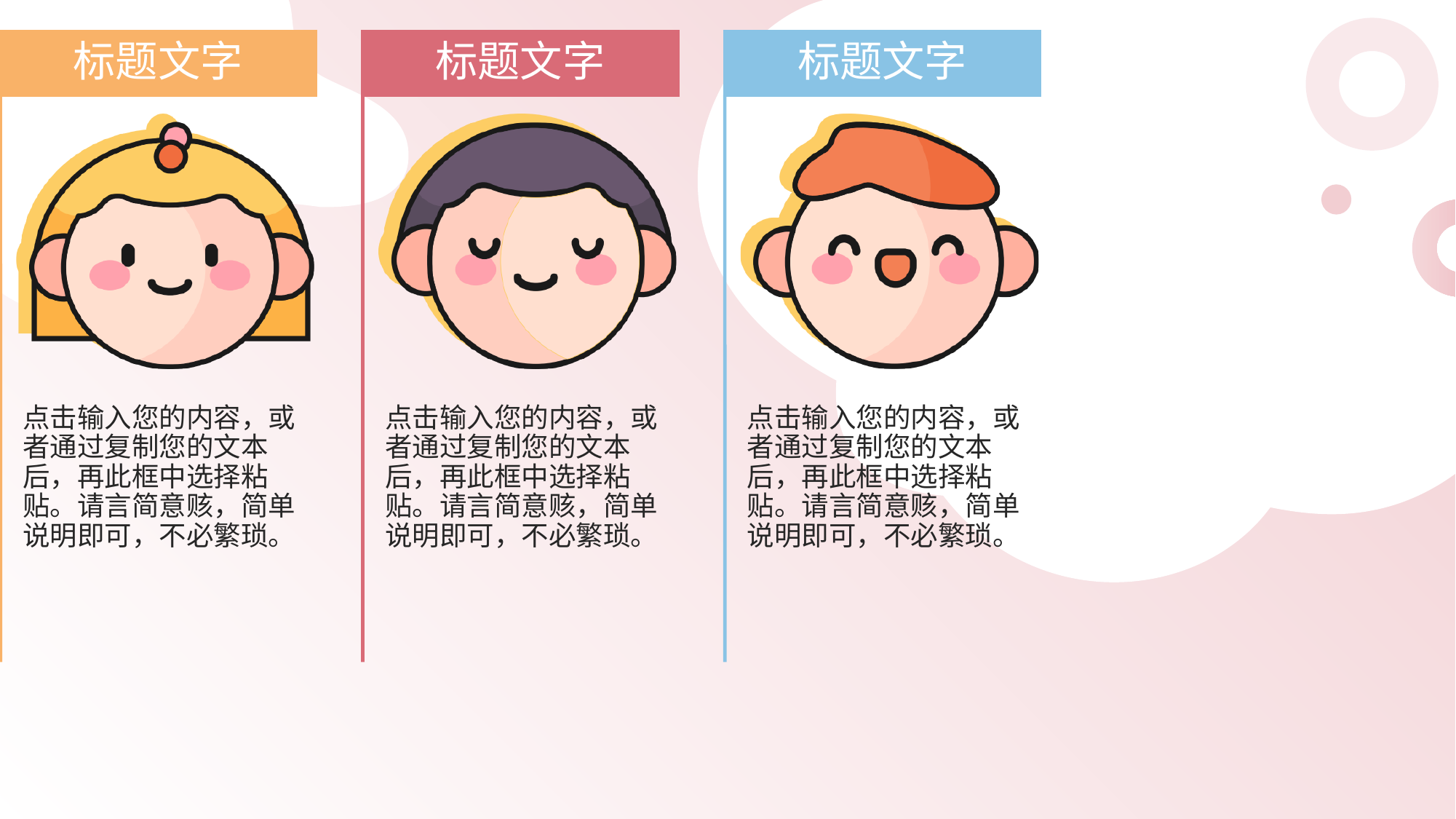

点击输入您的内容，或者通过复制您的文本后，再此框中选择粘贴。请言简意赅，简单说明即可，不必繁琐。
标题文字
点击输入您的内容，或者通过复制您的文本后，再此框中选择粘贴。请言简意赅，简单说明即可，不必繁琐。
标题文字
点击输入您的内容，或者通过复制您的文本后，再此框中选择粘贴。请言简意赅，简单说明即可，不必繁琐。
标题文字